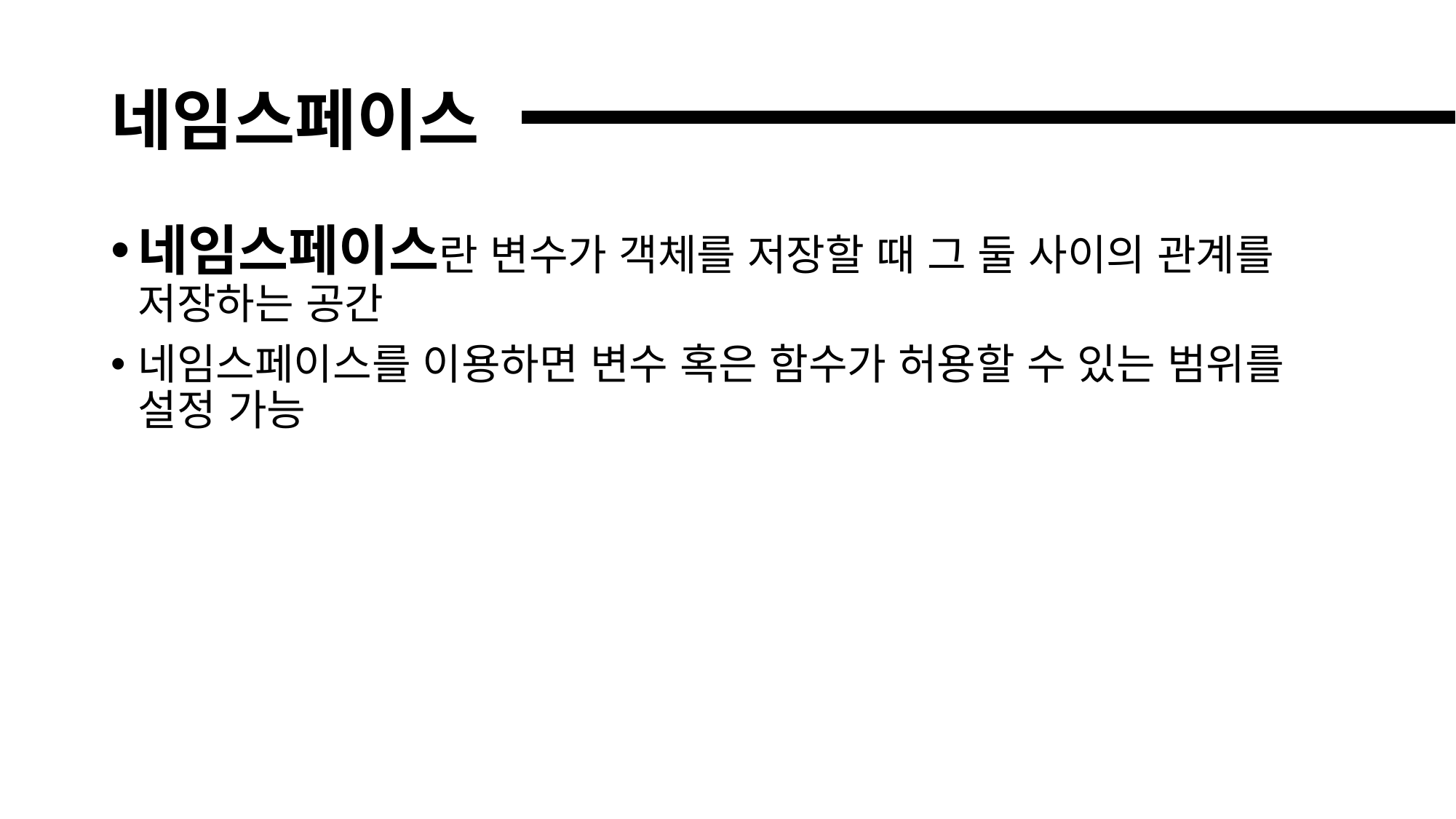

# 네임스페이스

네임스페이스란 변수가 객체를 저장할 때 그 둘 사이의 관계를 저장하는 공간
네임스페이스를 이용하면 변수 혹은 함수가 허용할 수 있는 범위를 설정 가능